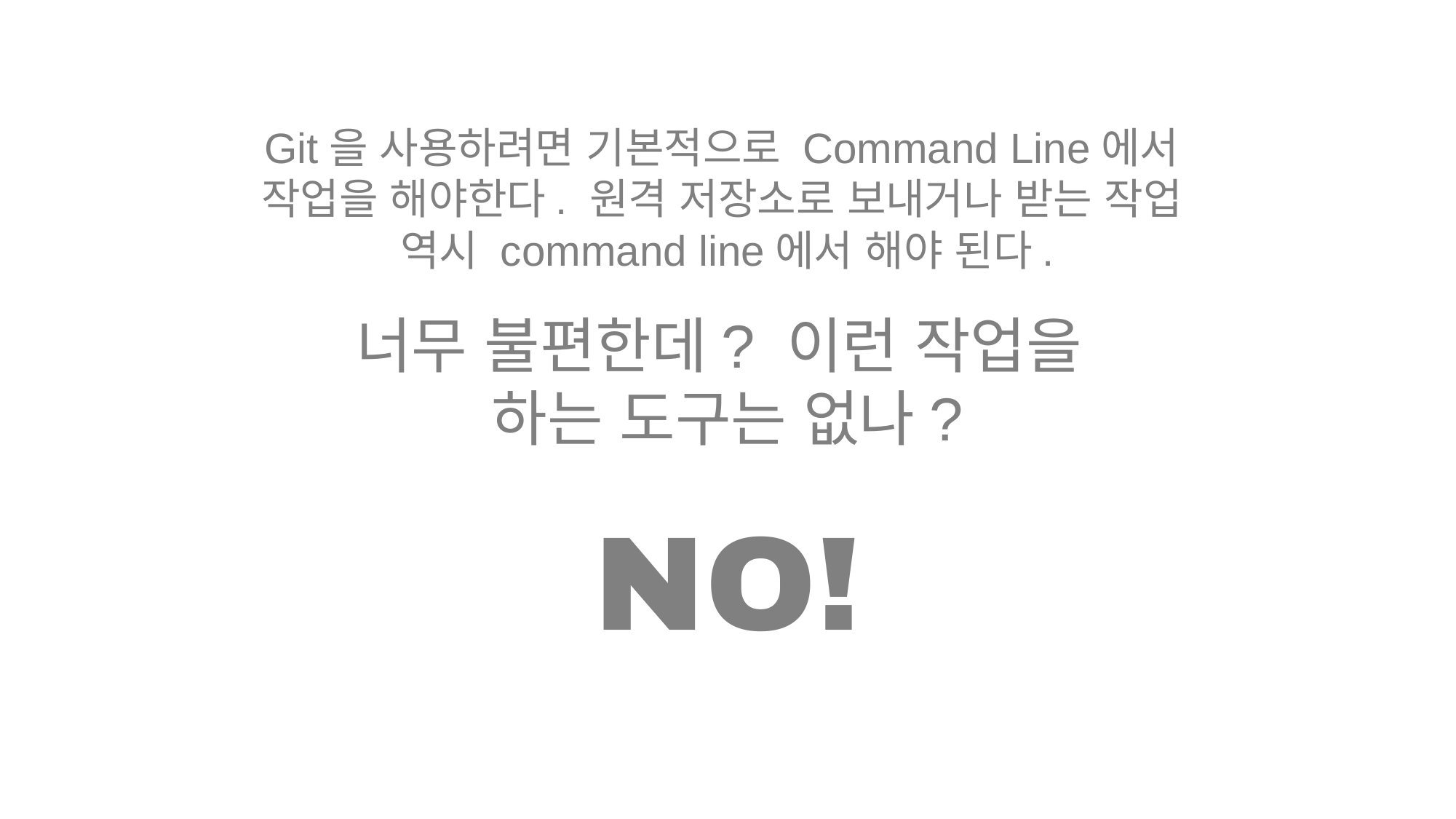

Git을 사용하려면 기본적으로 Command Line에서
작업을 해야한다. 원격 저장소로 보내거나 받는 작업
역시 command line에서 해야 된다.
너무 불편한데? 이런 작업을
하는 도구는 없나?
NO!